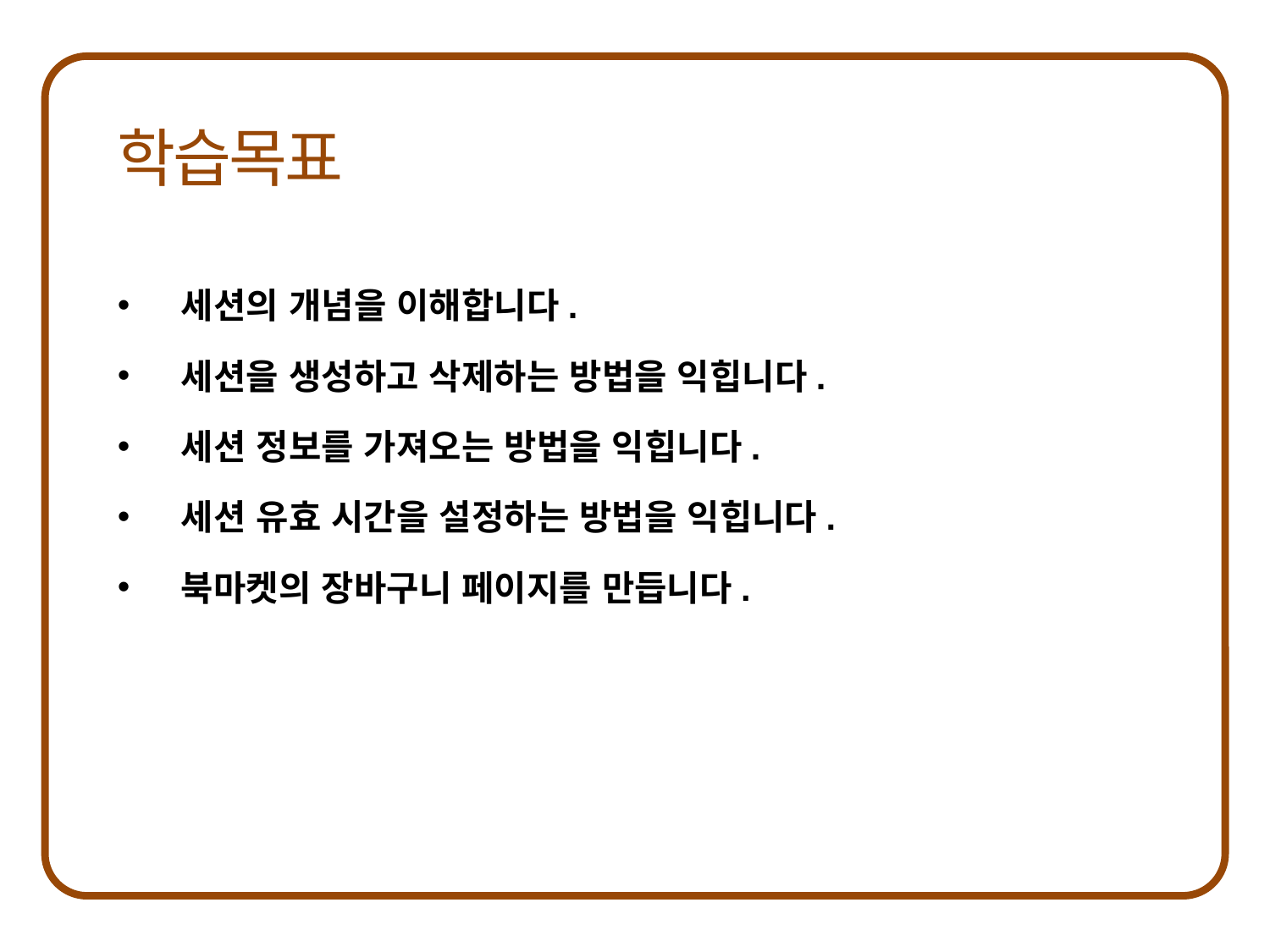

세션의 개념을 이해합니다.
세션을 생성하고 삭제하는 방법을 익힙니다.
세션 정보를 가져오는 방법을 익힙니다.
세션 유효 시간을 설정하는 방법을 익힙니다.
북마켓의 장바구니 페이지를 만듭니다.